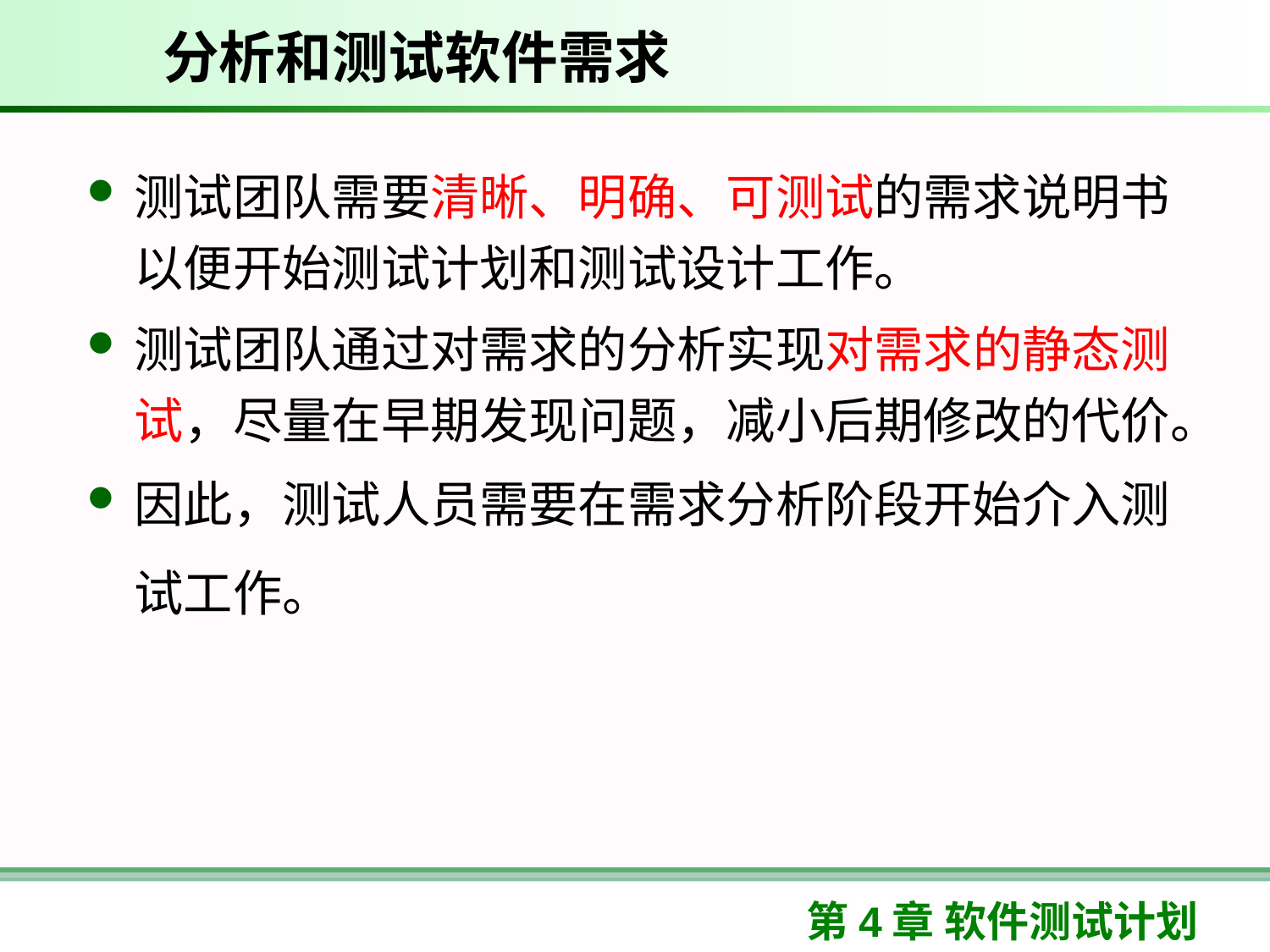

分析和测试软件需求
测试团队需要清晰、明确、可测试的需求说明书以便开始测试计划和测试设计工作。
测试团队通过对需求的分析实现对需求的静态测试，尽量在早期发现问题，减小后期修改的代价。
因此，测试人员需要在需求分析阶段开始介入测试工作。